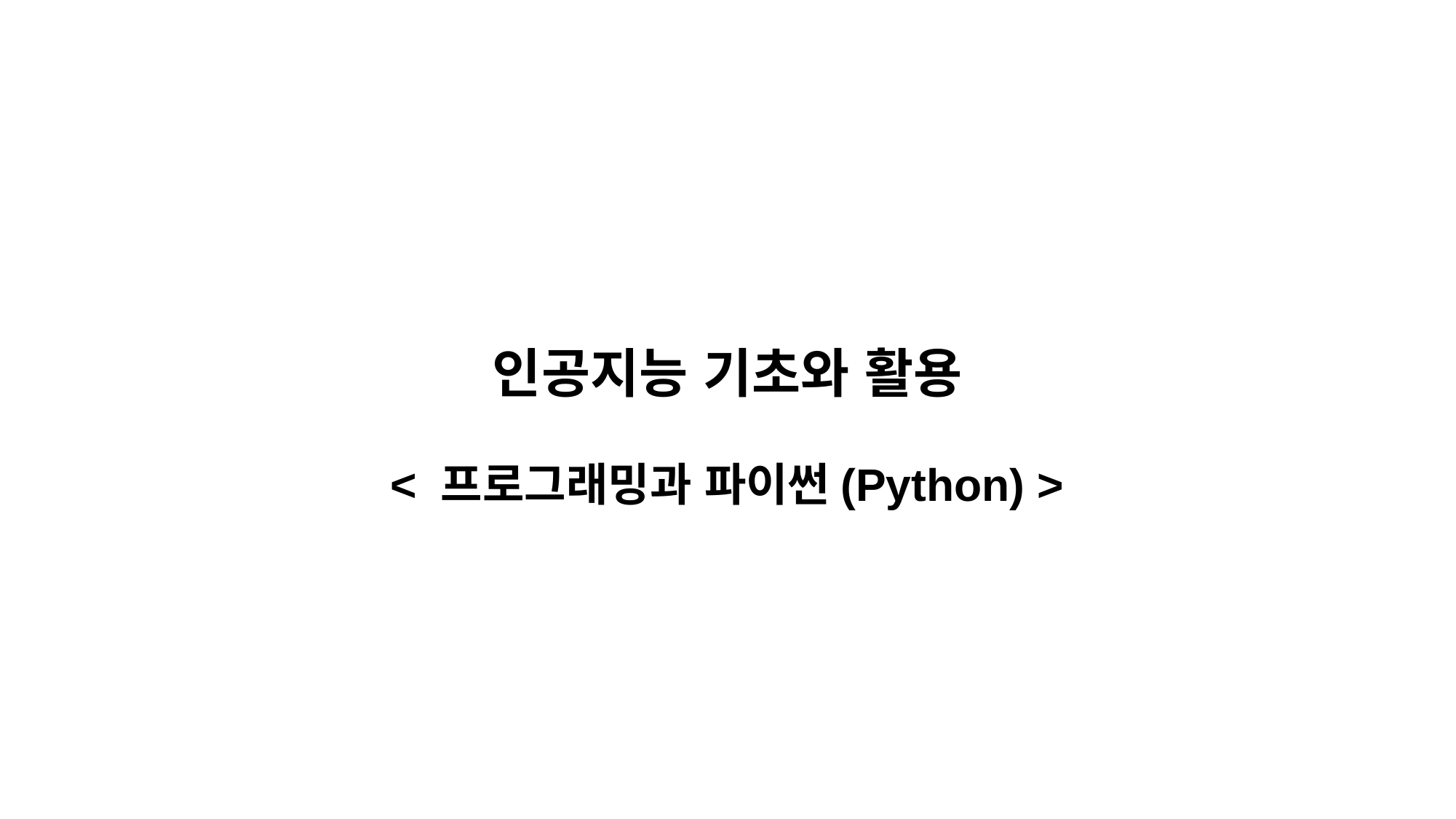

인공지능 기초와 활용
< 프로그래밍과 파이썬(Python) >